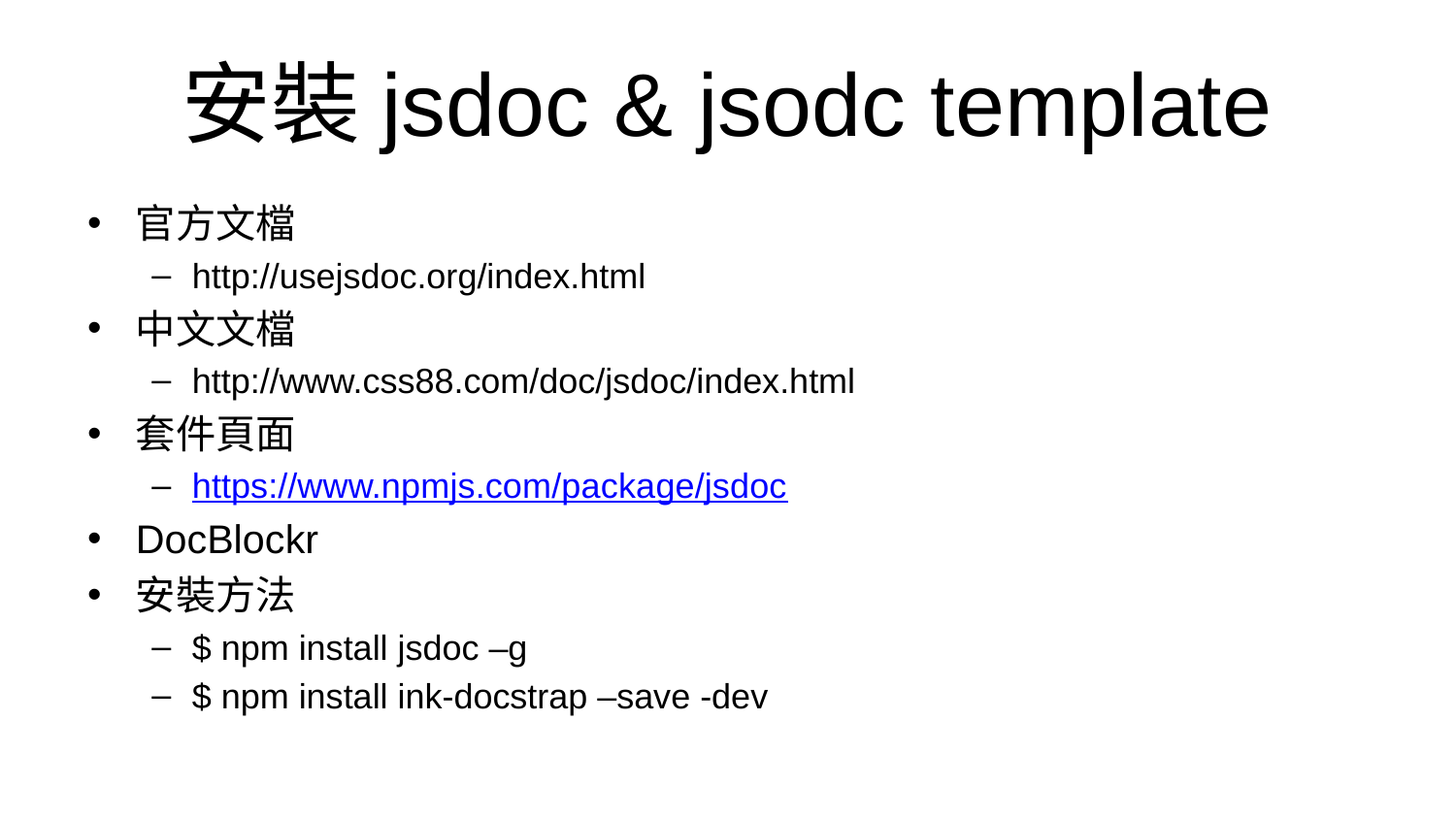

# 安裝jsdoc & jsodc template
官方文檔
http://usejsdoc.org/index.html
中文文檔
http://www.css88.com/doc/jsdoc/index.html
套件頁面
https://www.npmjs.com/package/jsdoc
DocBlockr
安裝方法
$ npm install jsdoc –g
$ npm install ink-docstrap –save -dev